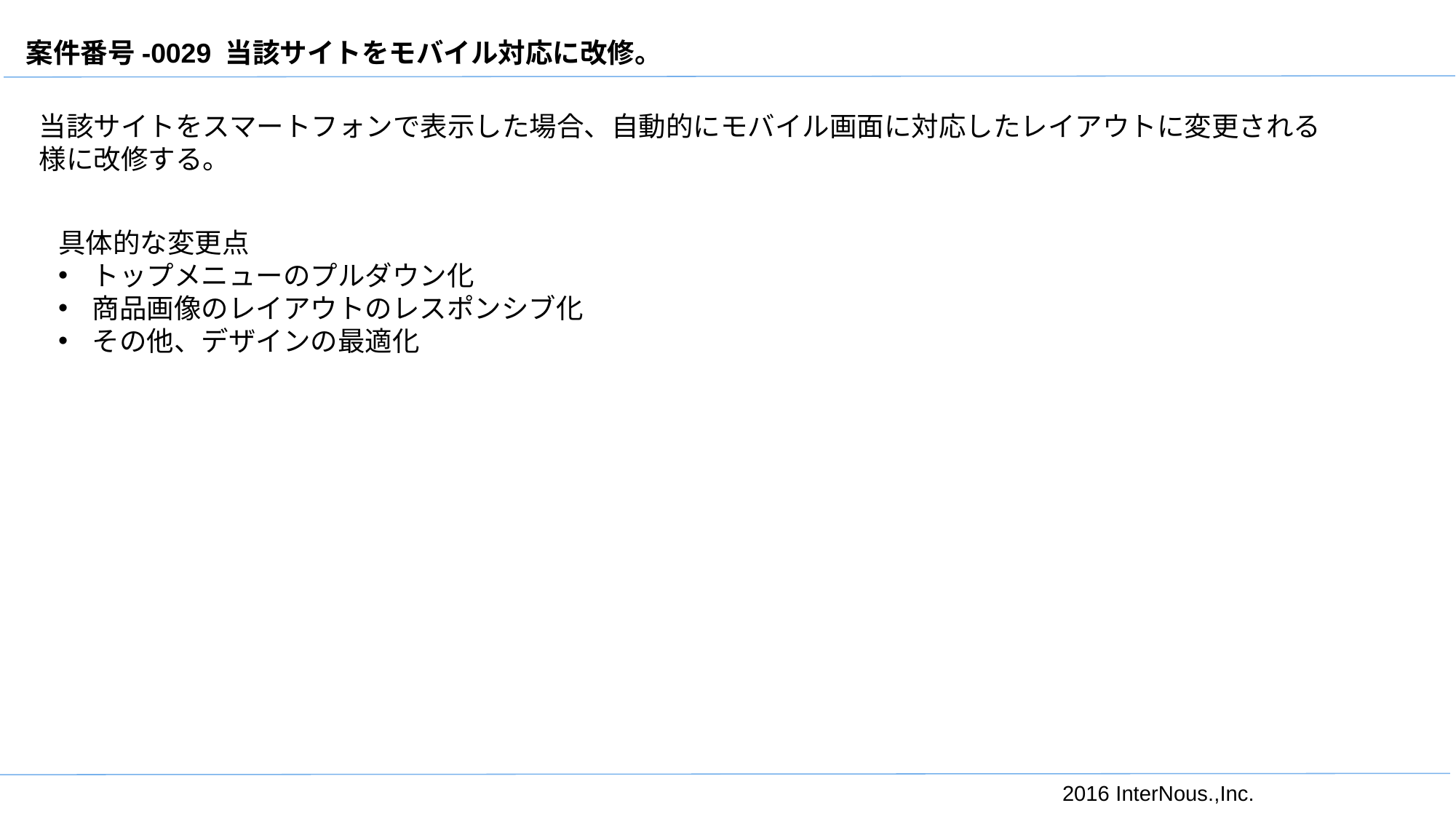

案件番号-0029 当該サイトをモバイル対応に改修。
当該サイトをスマートフォンで表示した場合、自動的にモバイル画面に対応したレイアウトに変更される様に改修する。
具体的な変更点
トップメニューのプルダウン化
商品画像のレイアウトのレスポンシブ化
その他、デザインの最適化
2016 InterNous.,Inc.